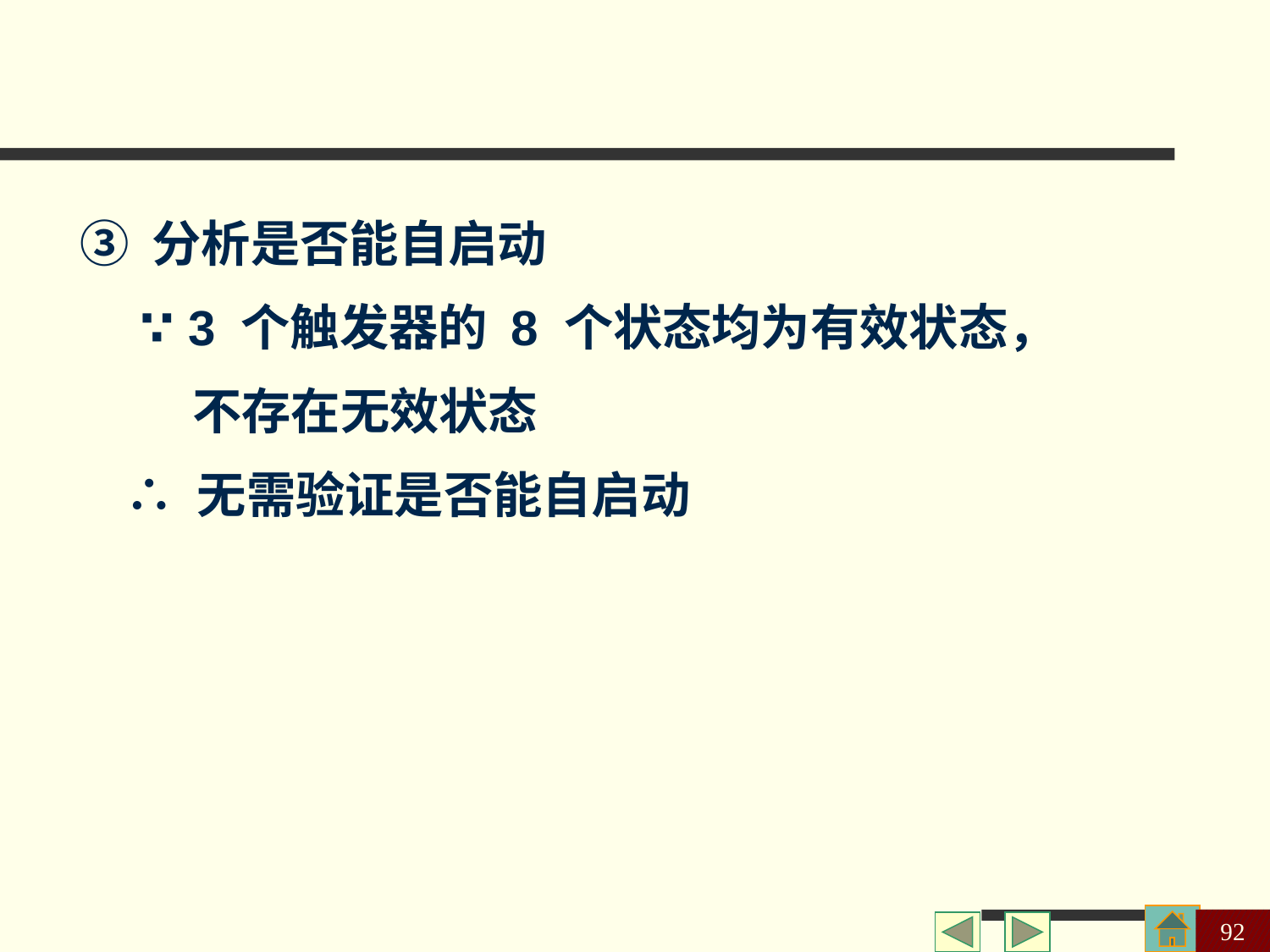

③ 分析是否能自启动
      ∵ 3 个触发器的 8 个状态均为有效状态，
           不存在无效状态
      ∴ 无需验证是否能自启动
92